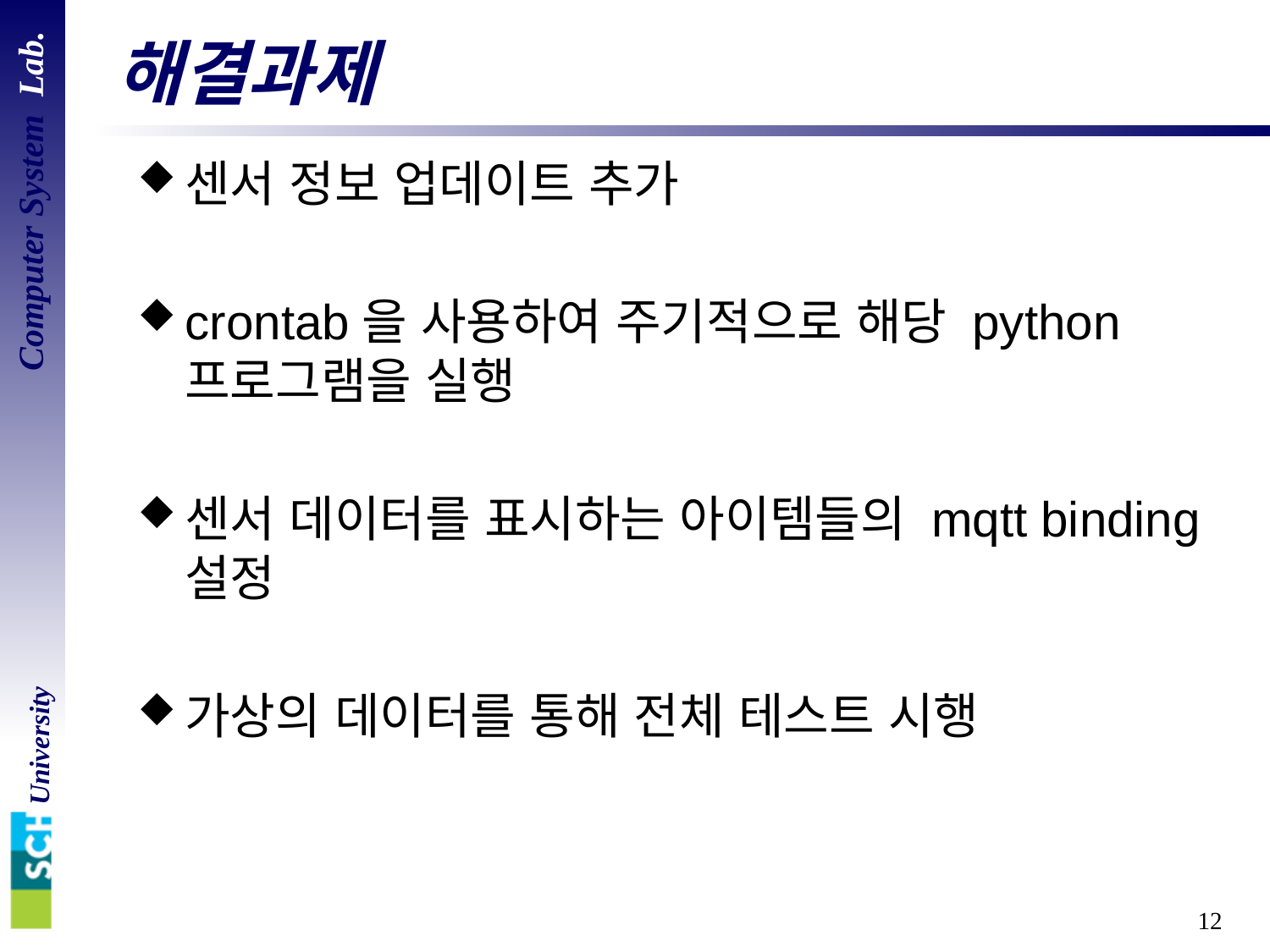

# 해결과제
센서 정보 업데이트 추가

crontab을 사용하여 주기적으로 해당 python 프로그램을 실행

센서 데이터를 표시하는 아이템들의 mqtt binding 설정

가상의 데이터를 통해 전체 테스트 시행